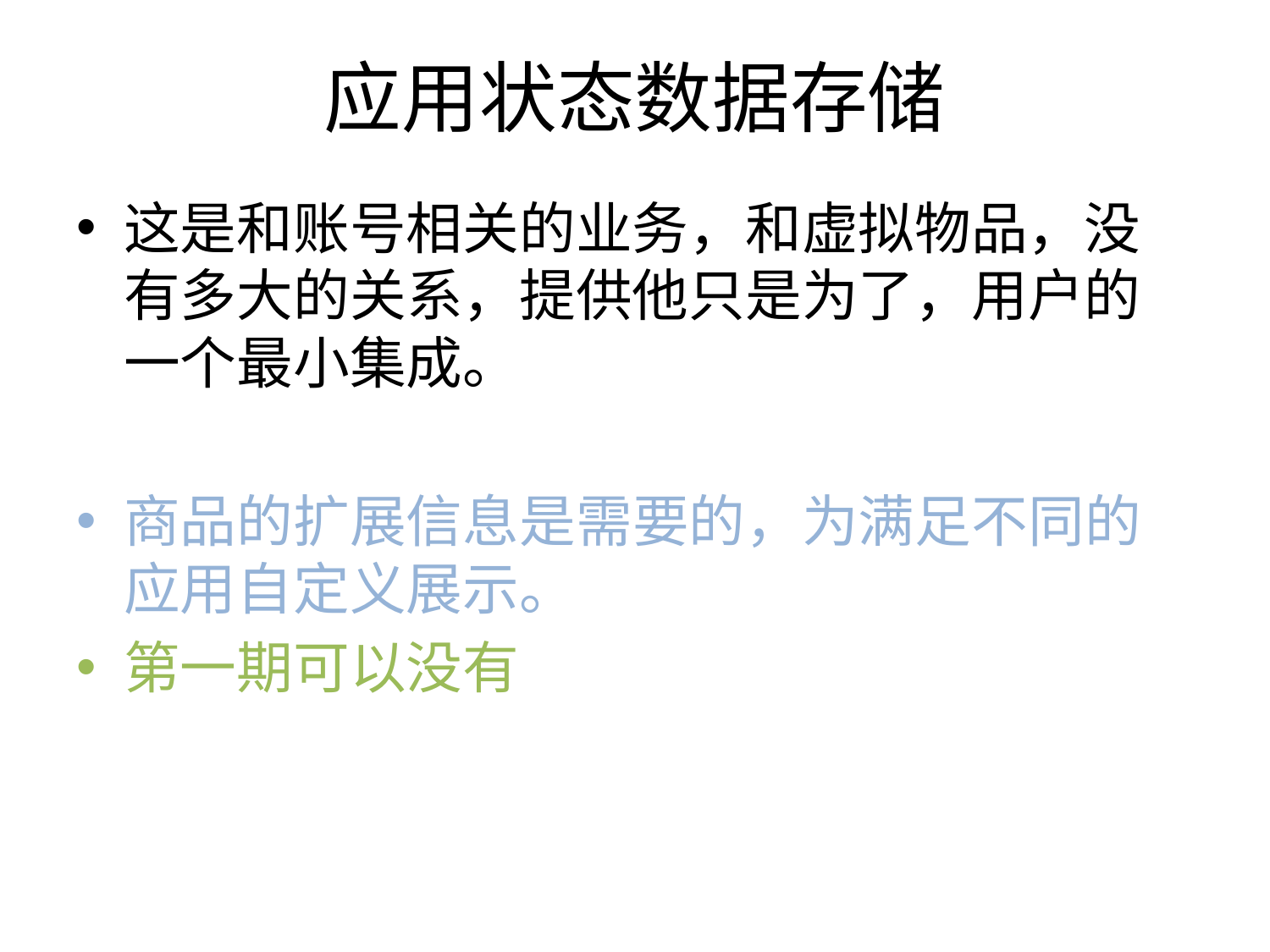

# 应用状态数据存储
这是和账号相关的业务，和虚拟物品，没有多大的关系，提供他只是为了，用户的一个最小集成。

商品的扩展信息是需要的，为满足不同的应用自定义展示。
第一期可以没有